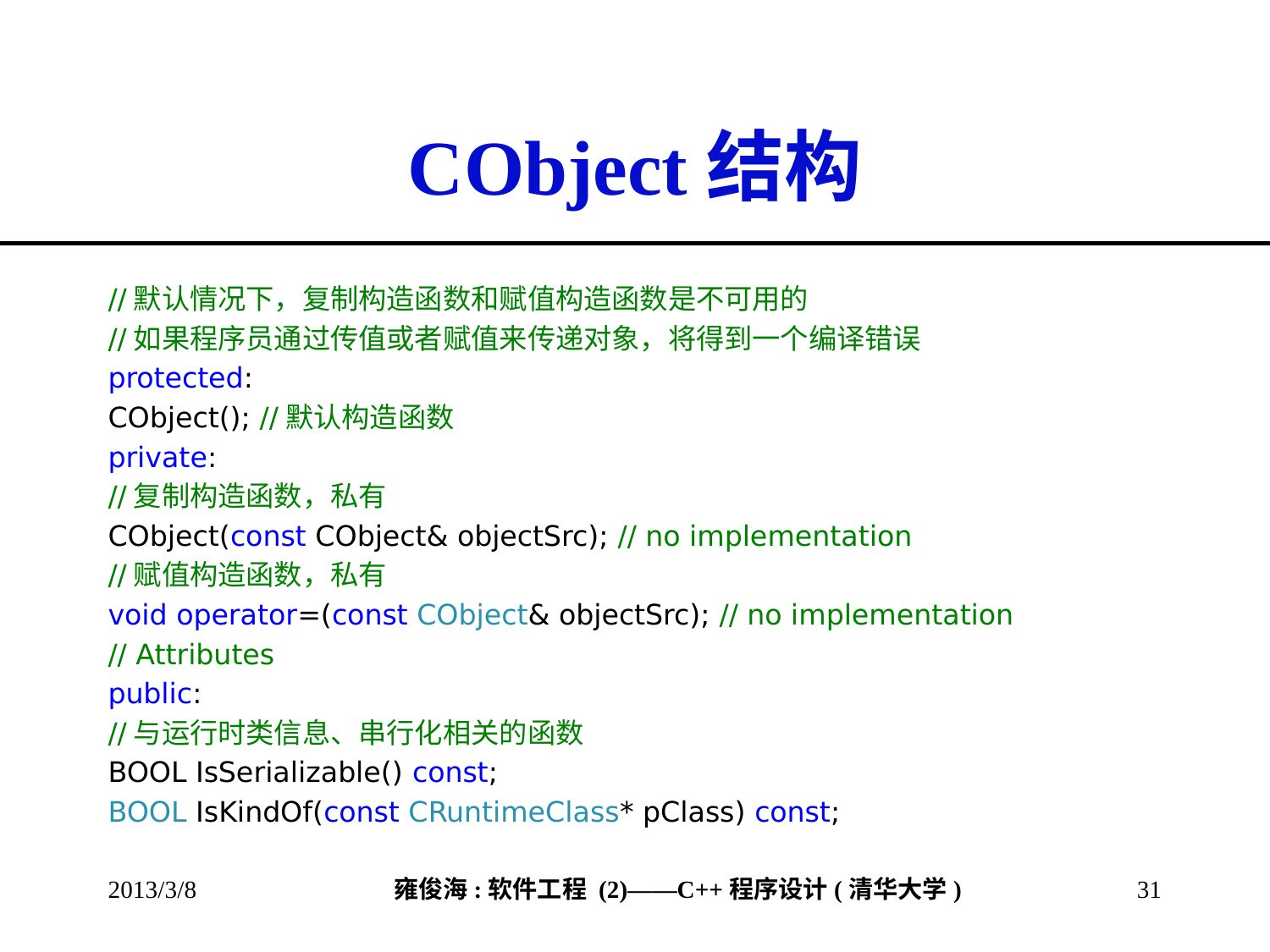

# CObject结构
//默认情况下，复制构造函数和赋值构造函数是不可用的
//如果程序员通过传值或者赋值来传递对象，将得到一个编译错误
protected:
CObject(); //默认构造函数
private:
//复制构造函数，私有
CObject(const CObject& objectSrc); // no implementation
//赋值构造函数，私有
void operator=(const CObject& objectSrc); // no implementation
// Attributes
public:
//与运行时类信息、串行化相关的函数
BOOL IsSerializable() const;
BOOL IsKindOf(const CRuntimeClass* pClass) const;
2013/3/8
31